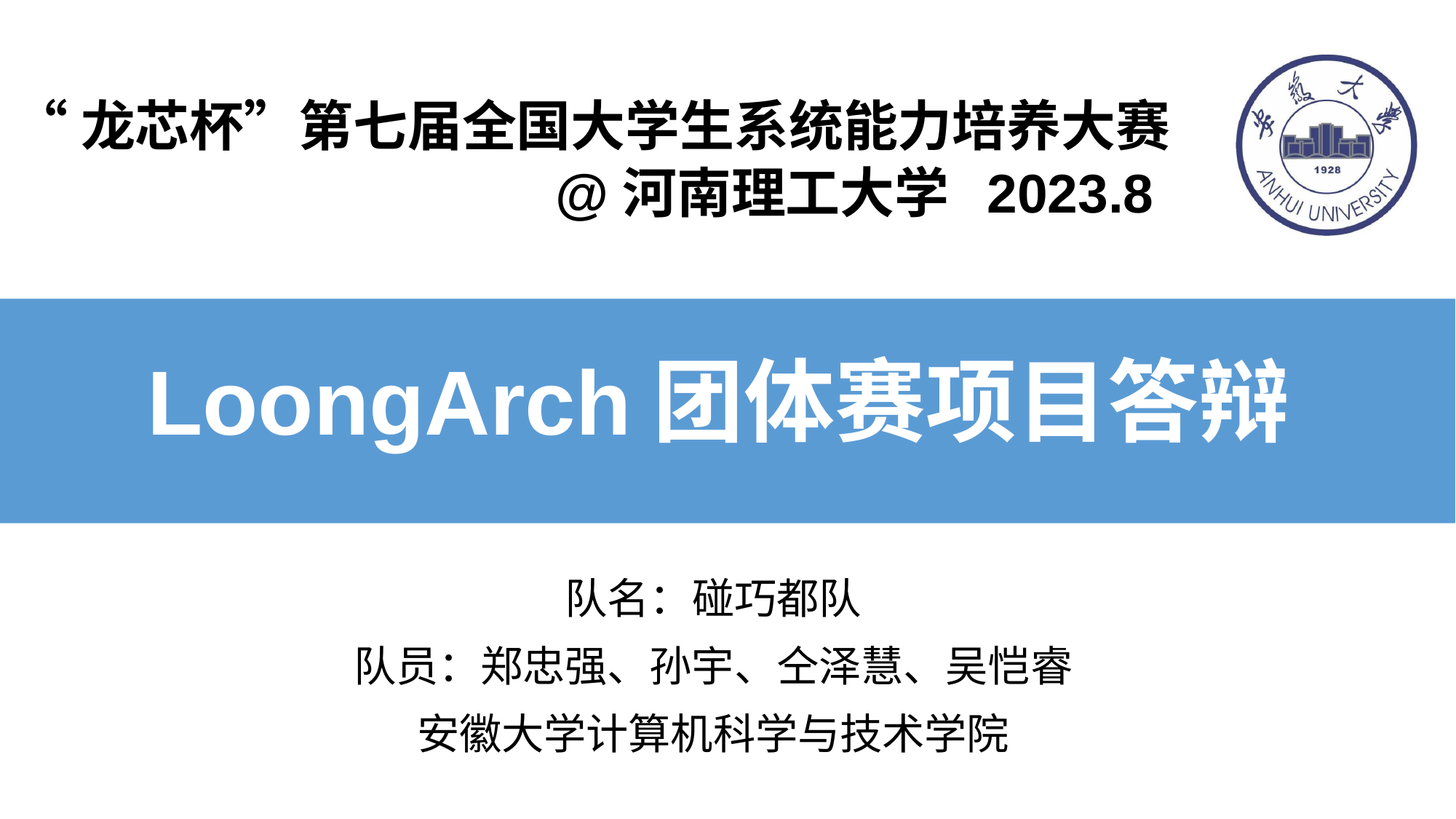

“龙芯杯”第七届全国大学生系统能力培养大赛
                                   @河南理工大学  2023.8
LoongArch团体赛项目答辩
队名：碰巧都队
队员：郑忠强、孙宇、仝泽慧、吴恺睿
安徽大学计算机科学与技术学院
1